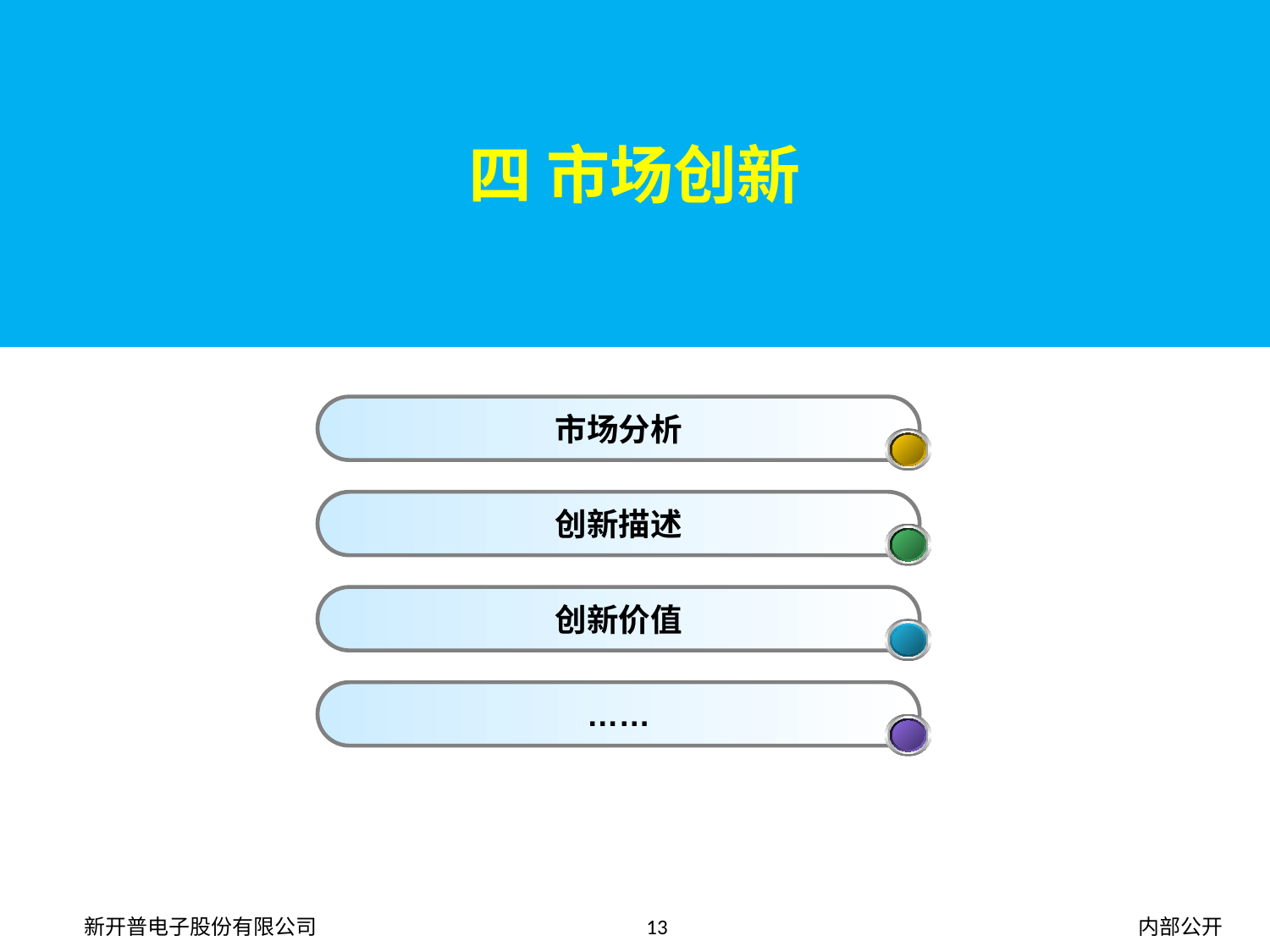

# 四 市场创新
市场分析

创新描述

创新价值

……

13
内部公开
新开普电子股份有限公司